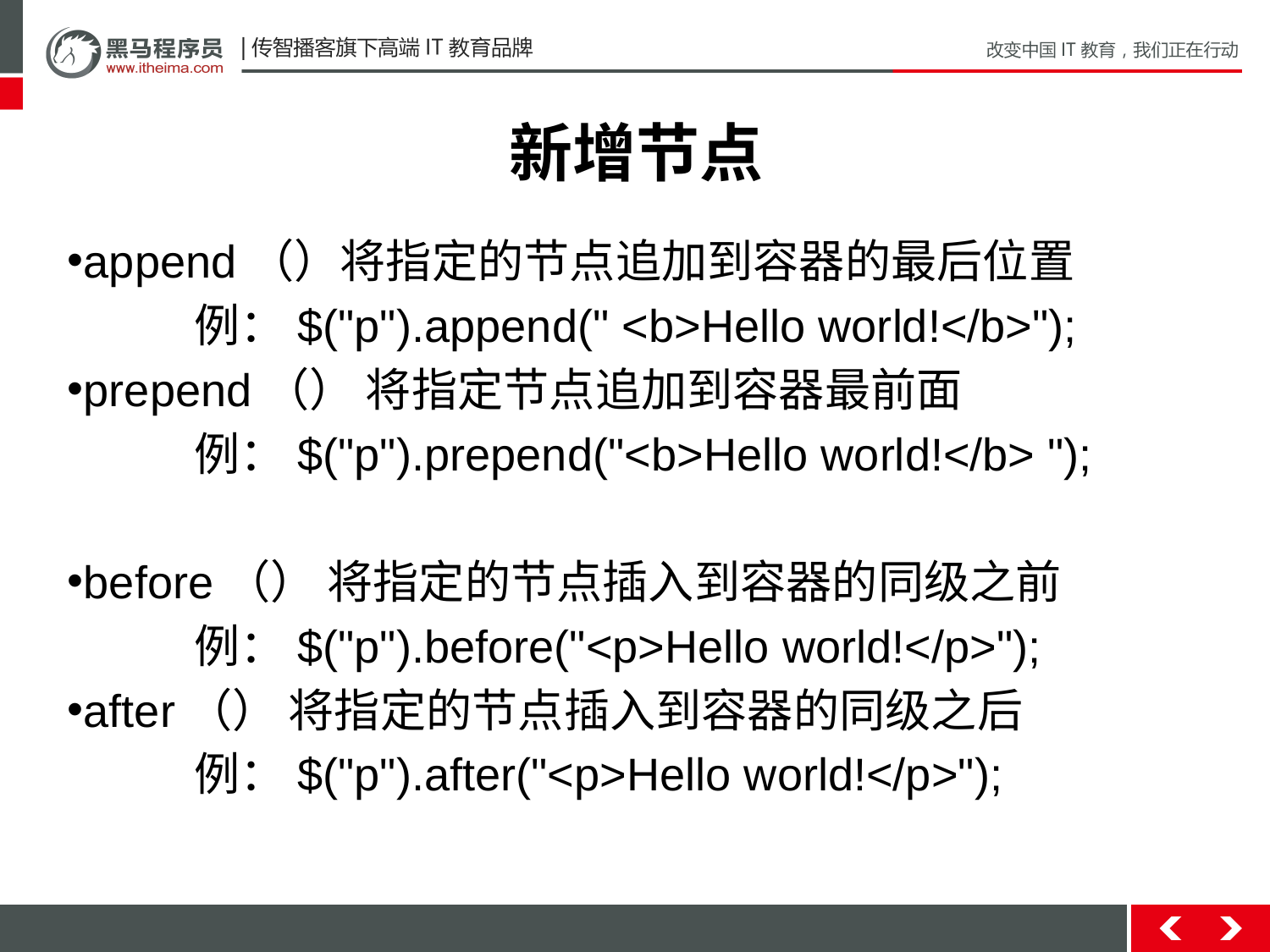

# 新增节点
append（）将指定的节点追加到容器的最后位置
	例：$("p").append(" <b>Hello world!</b>");
prepend（） 将指定节点追加到容器最前面
	例：$("p").prepend("<b>Hello world!</b> ");

before（） 将指定的节点插入到容器的同级之前
	例：$("p").before("<p>Hello world!</p>");
after（） 将指定的节点插入到容器的同级之后
	例：$("p").after("<p>Hello world!</p>");